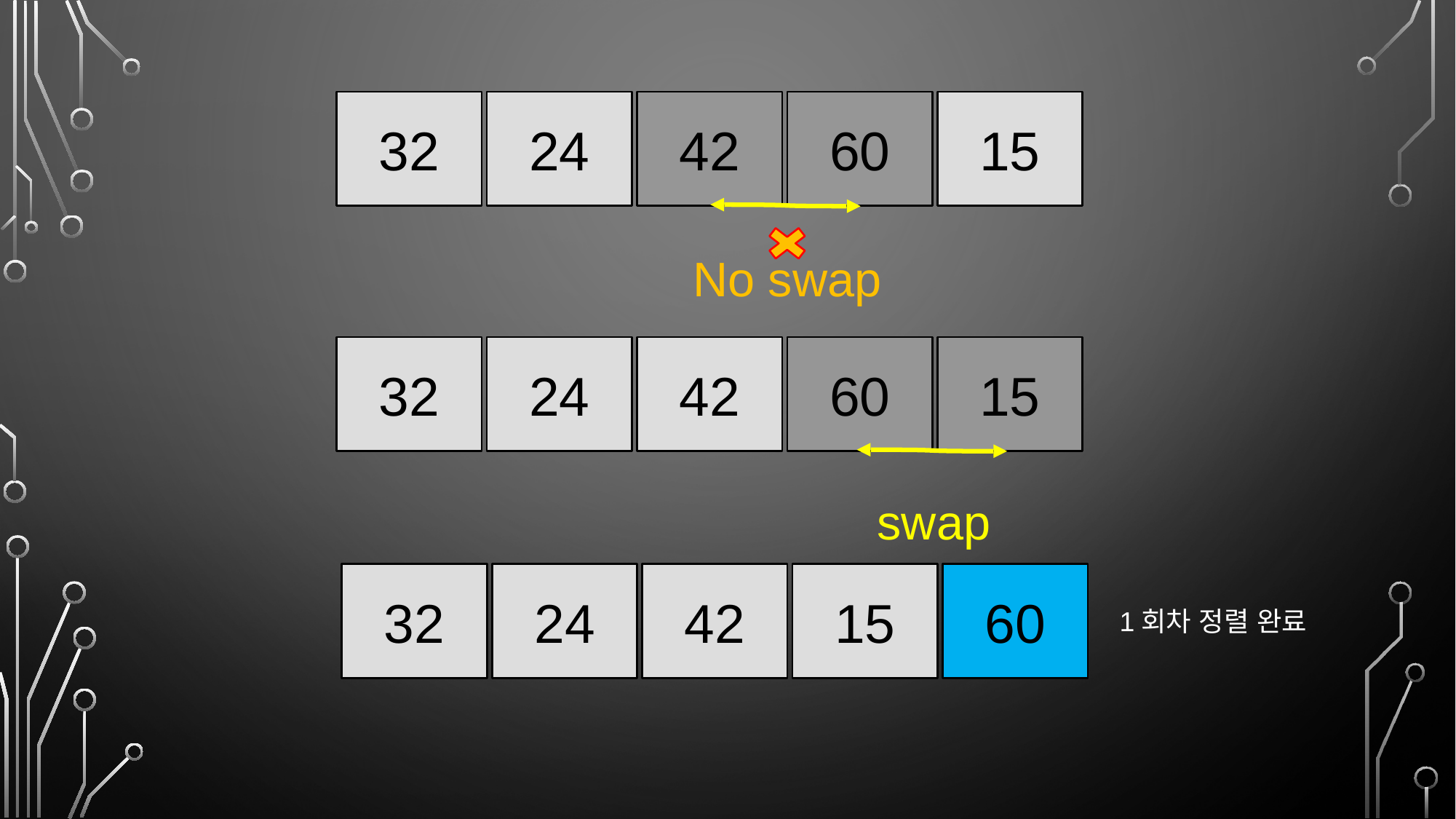

32
24
42
60
15

No swap
32
24
42
60
15
swap
32
24
42
15
60
1회차 정렬 완료